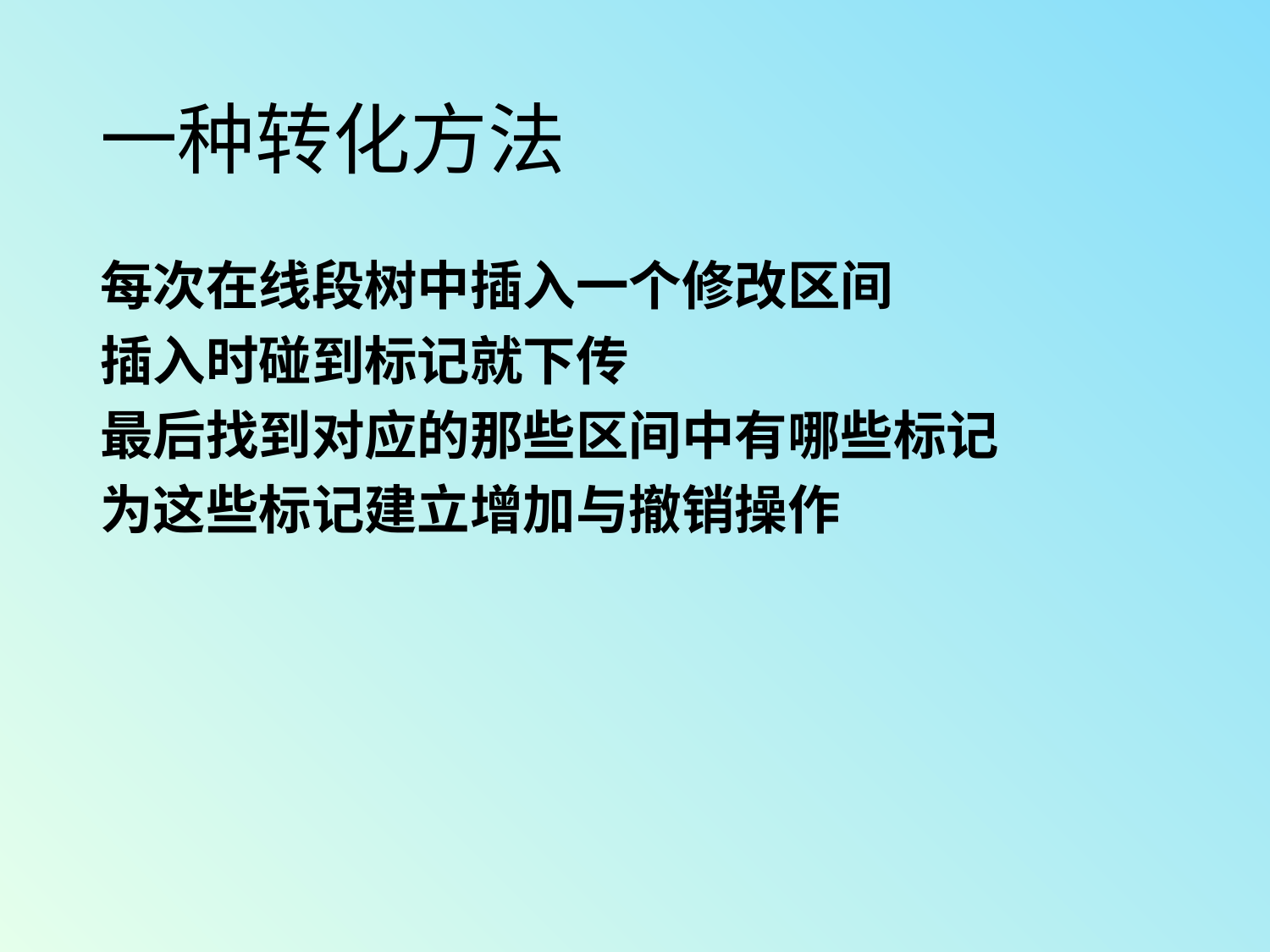

# 一种转化方法
每次在线段树中插入一个修改区间
插入时碰到标记就下传
最后找到对应的那些区间中有哪些标记
为这些标记建立增加与撤销操作